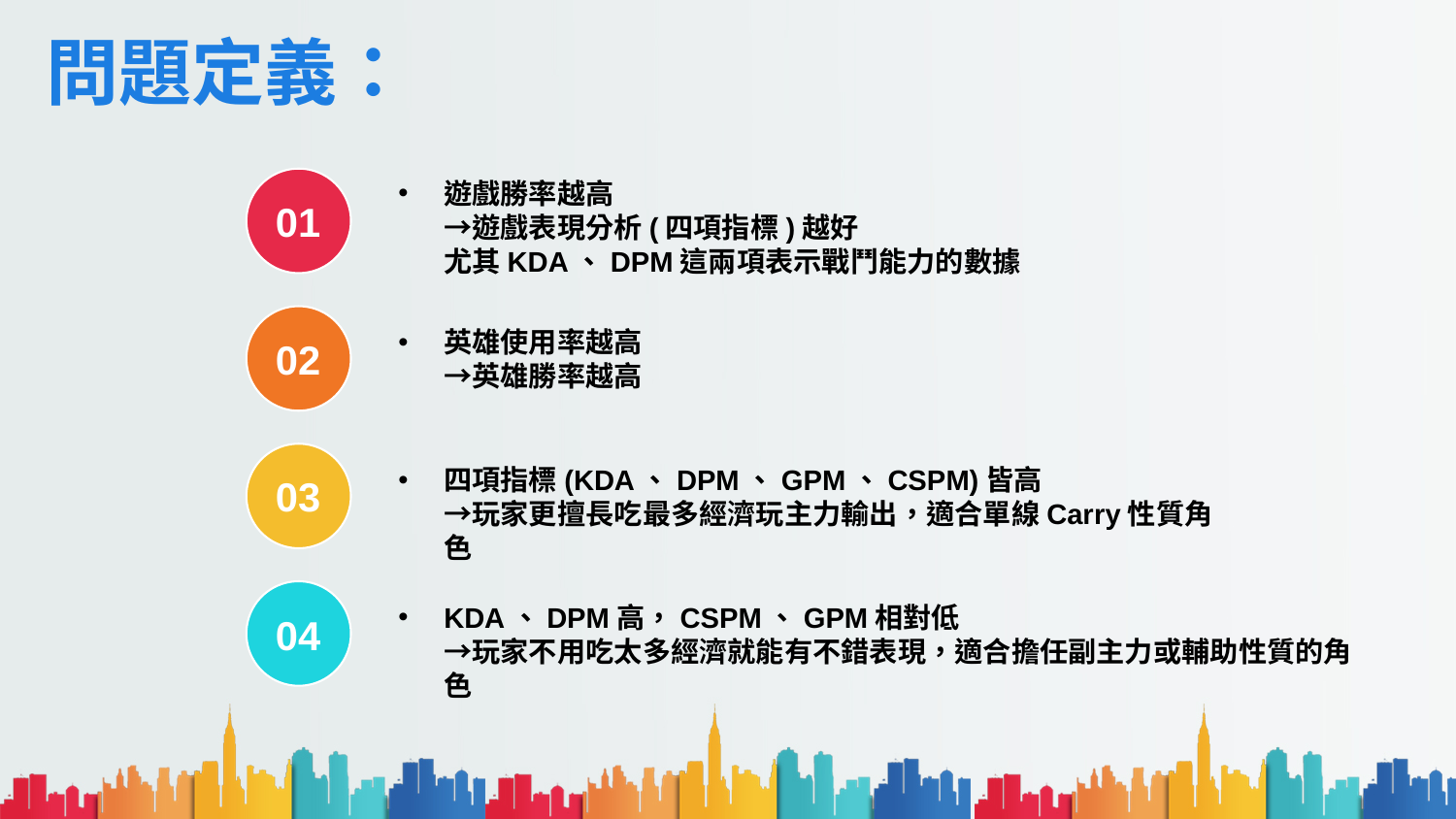

# 問題定義：

01
遊戲勝率越高
→遊戲表現分析(四項指標)越好
尤其KDA、DPM這兩項表示戰鬥能力的數據

02
英雄使用率越高
→英雄勝率越高

03
四項指標(KDA、DPM、GPM、CSPM)皆高
→玩家更擅長吃最多經濟玩主力輸出，適合單線Carry性質角色

04
KDA、DPM高，CSPM、GPM相對低
→玩家不用吃太多經濟就能有不錯表現，適合擔任副主力或輔助性質的角色